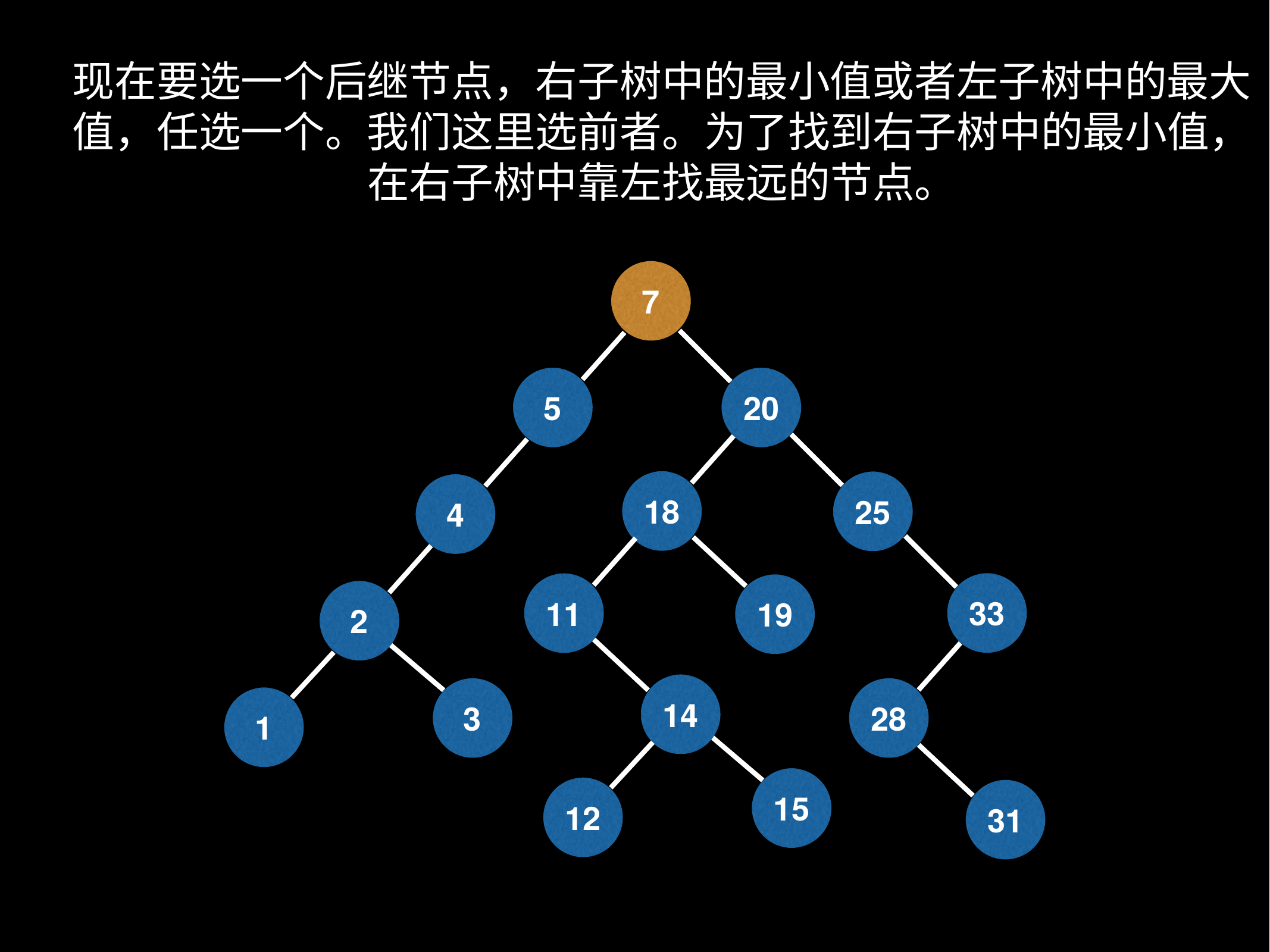

现在要选一个后继节点，右子树中的最小值或者左子树中的最大值，任选一个。我们这里选前者。为了找到右子树中的最小值，在右子树中靠左找最远的节点。
7

5
20

18
25
4

33
11
19
2

14
3
28
1

15
12
31